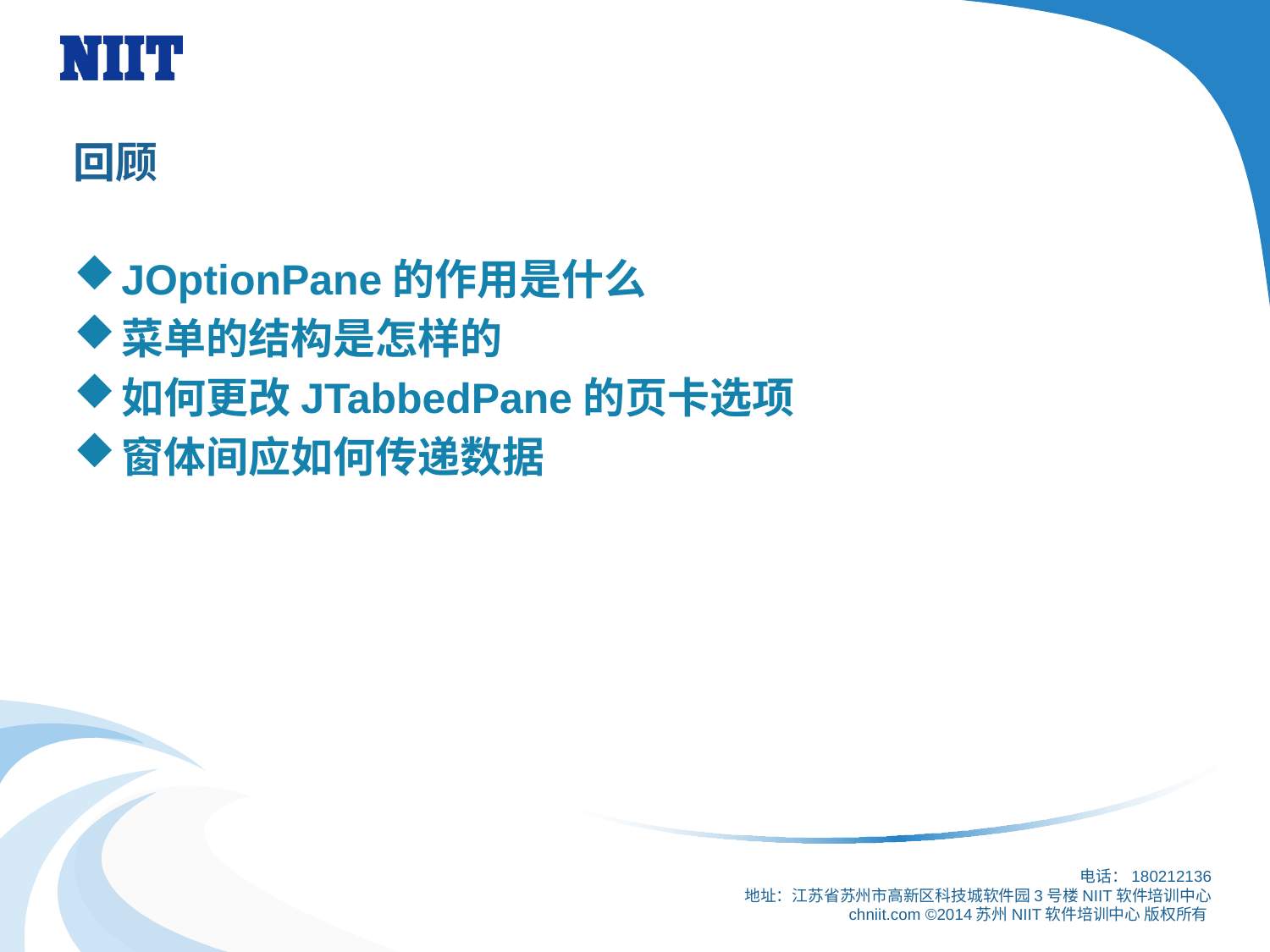

# 回顾
JOptionPane的作用是什么
菜单的结构是怎样的
如何更改JTabbedPane的页卡选项
窗体间应如何传递数据